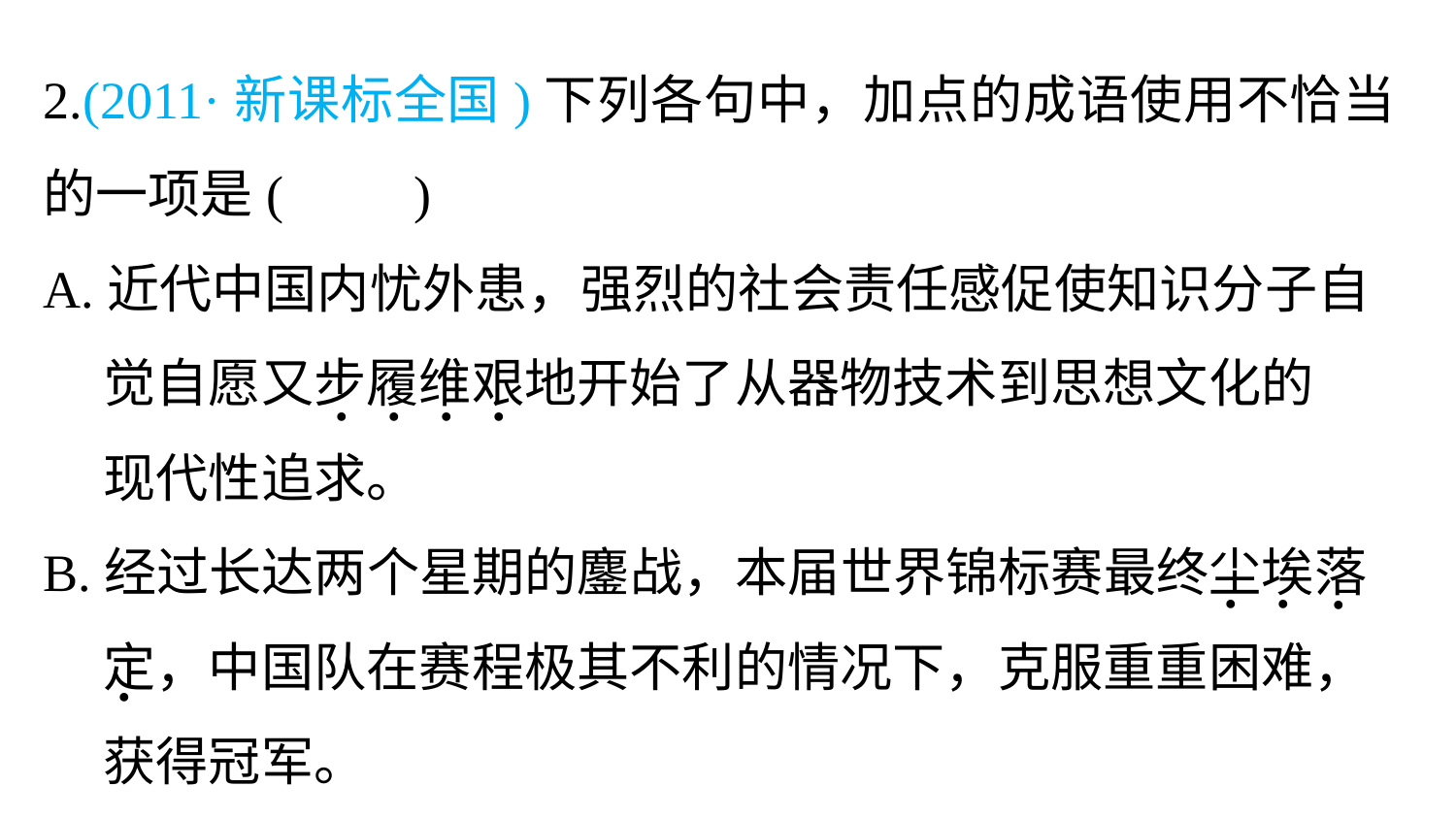

2.(2011·新课标全国)下列各句中，加点的成语使用不恰当的一项是(　　)
A.近代中国内忧外患，强烈的社会责任感促使知识分子自
    觉自愿又步履维艰地开始了从器物技术到思想文化的
    现代性追求。
B.经过长达两个星期的鏖战，本届世界锦标赛最终尘埃落
    定，中国队在赛程极其不利的情况下，克服重重困难，
    获得冠军。
.   .   .   .
.   .
  .
 .